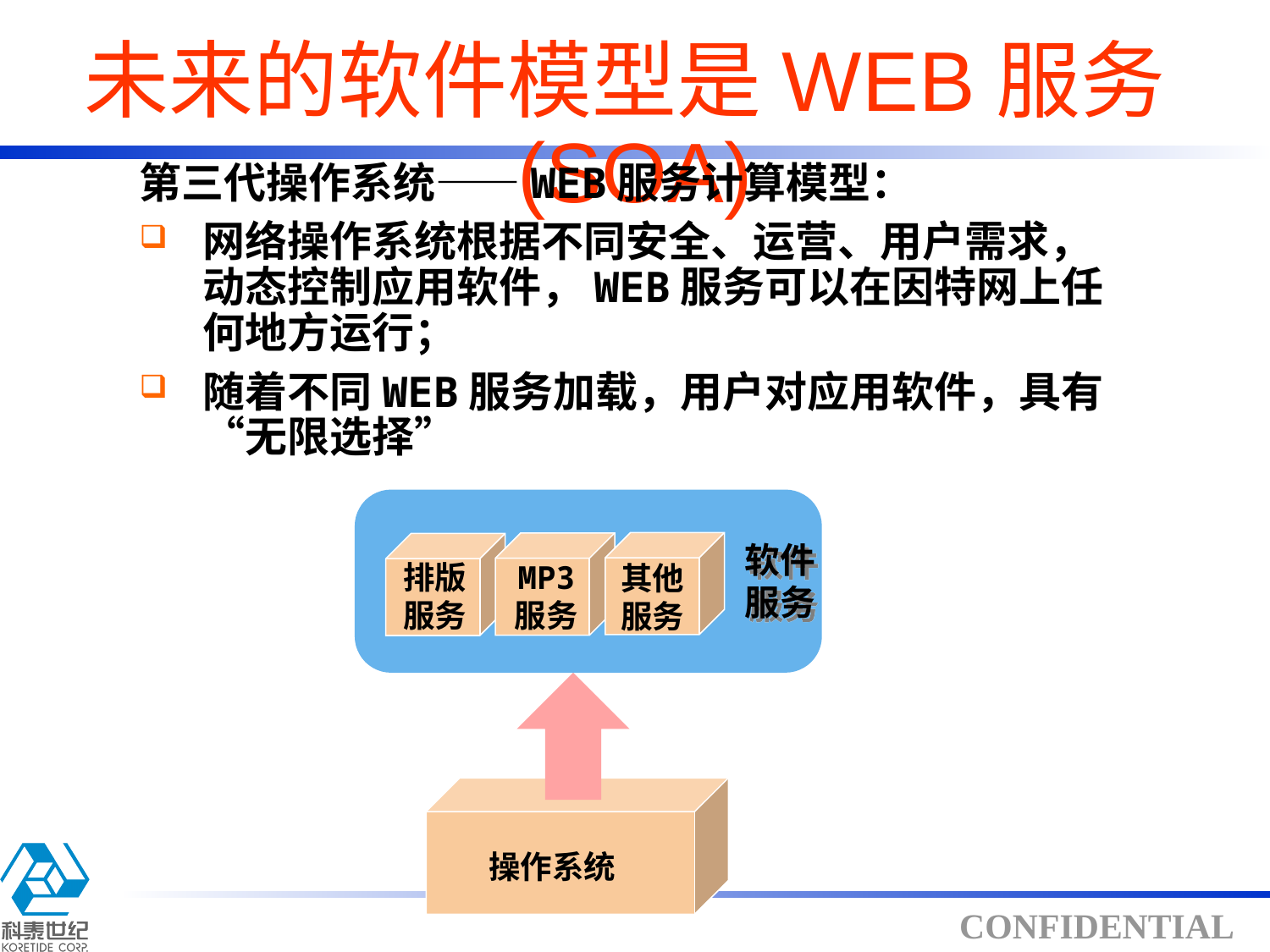

# 未来的软件模型是WEB服务(SOA)
第三代操作系统——WEB服务计算模型：
网络操作系统根据不同安全、运营、用户需求，动态控制应用软件，WEB服务可以在因特网上任何地方运行；
随着不同WEB服务加载，用户对应用软件，具有“无限选择”

软件服务

其他
服务

MP3
服务

排版
服务

操作系统